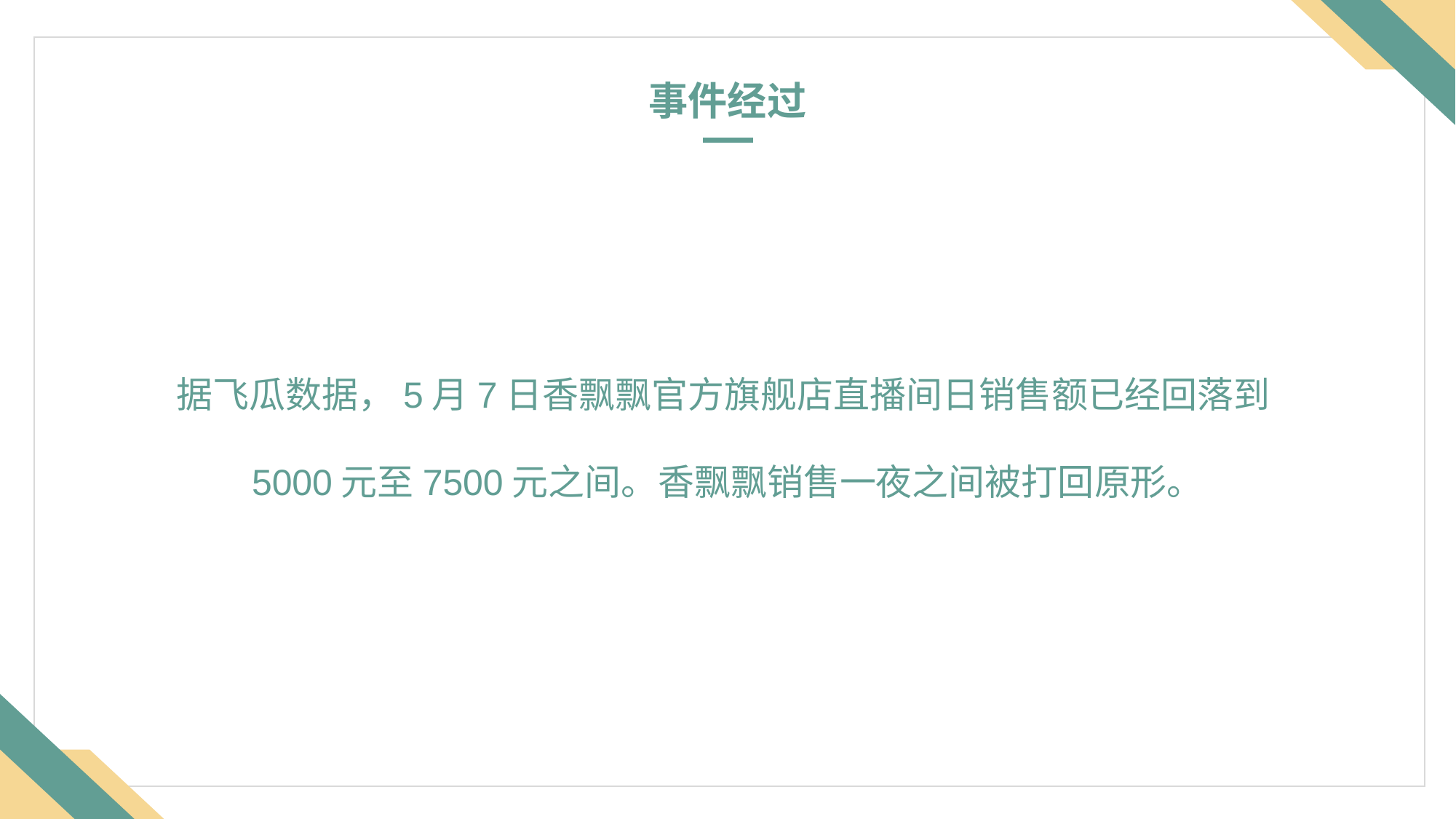

事件经过

据飞瓜数据，5月7日香飘飘官方旗舰店直播间日销售额已经回落到5000元至7500元之间。香飘飘销售一夜之间被打回原形。